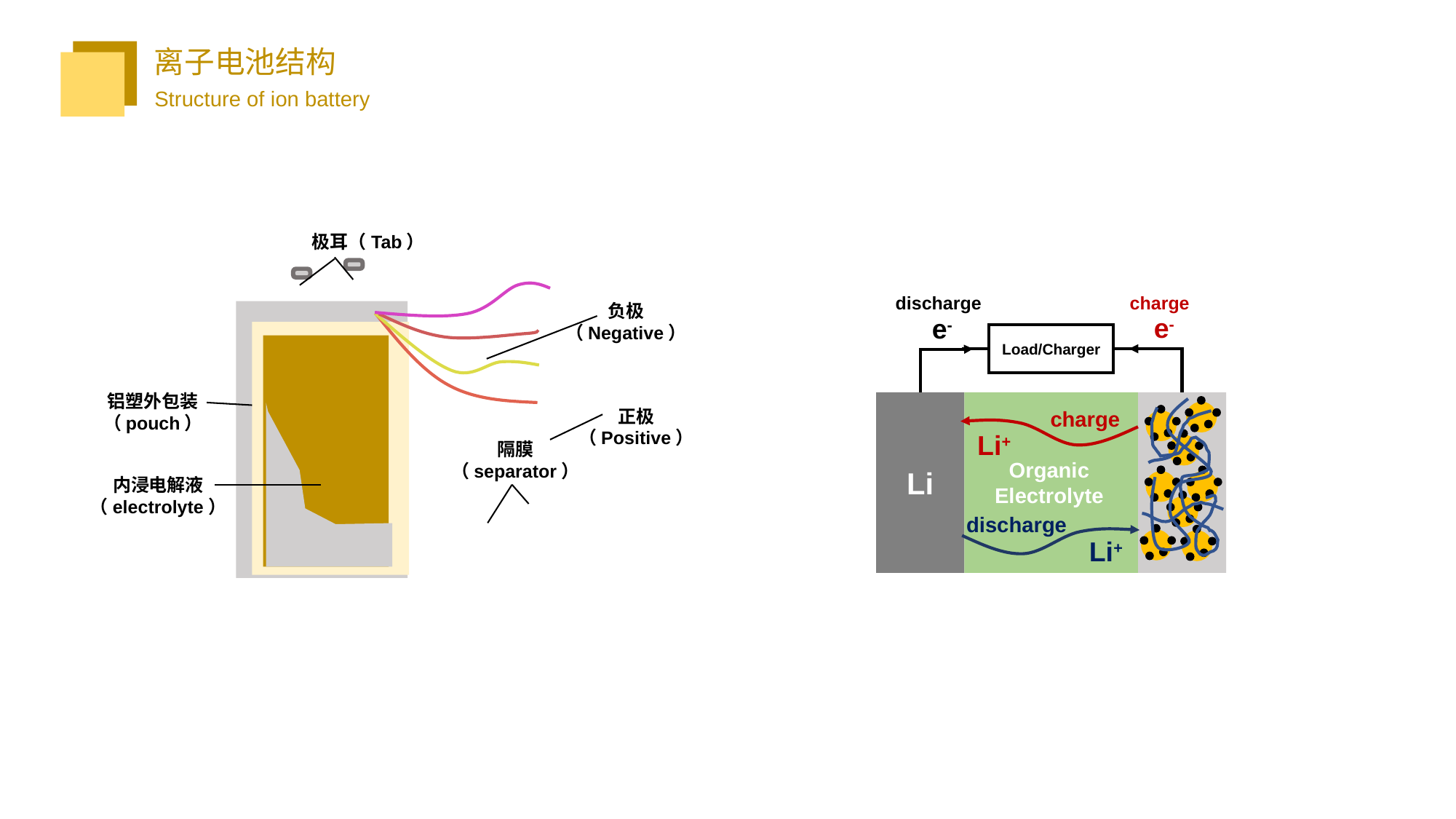

离子电池结构

 Structure of ion battery
极耳（Tab）

负极
（Negative）
铝塑外包装
（pouch）
正极
（Positive）
隔膜
（separator）
内浸电解液
（electrolyte）
discharge
charge
e-
e-
Load/Charger

Li

charge

Li+

Organic
Electrolyte

discharge

Li+